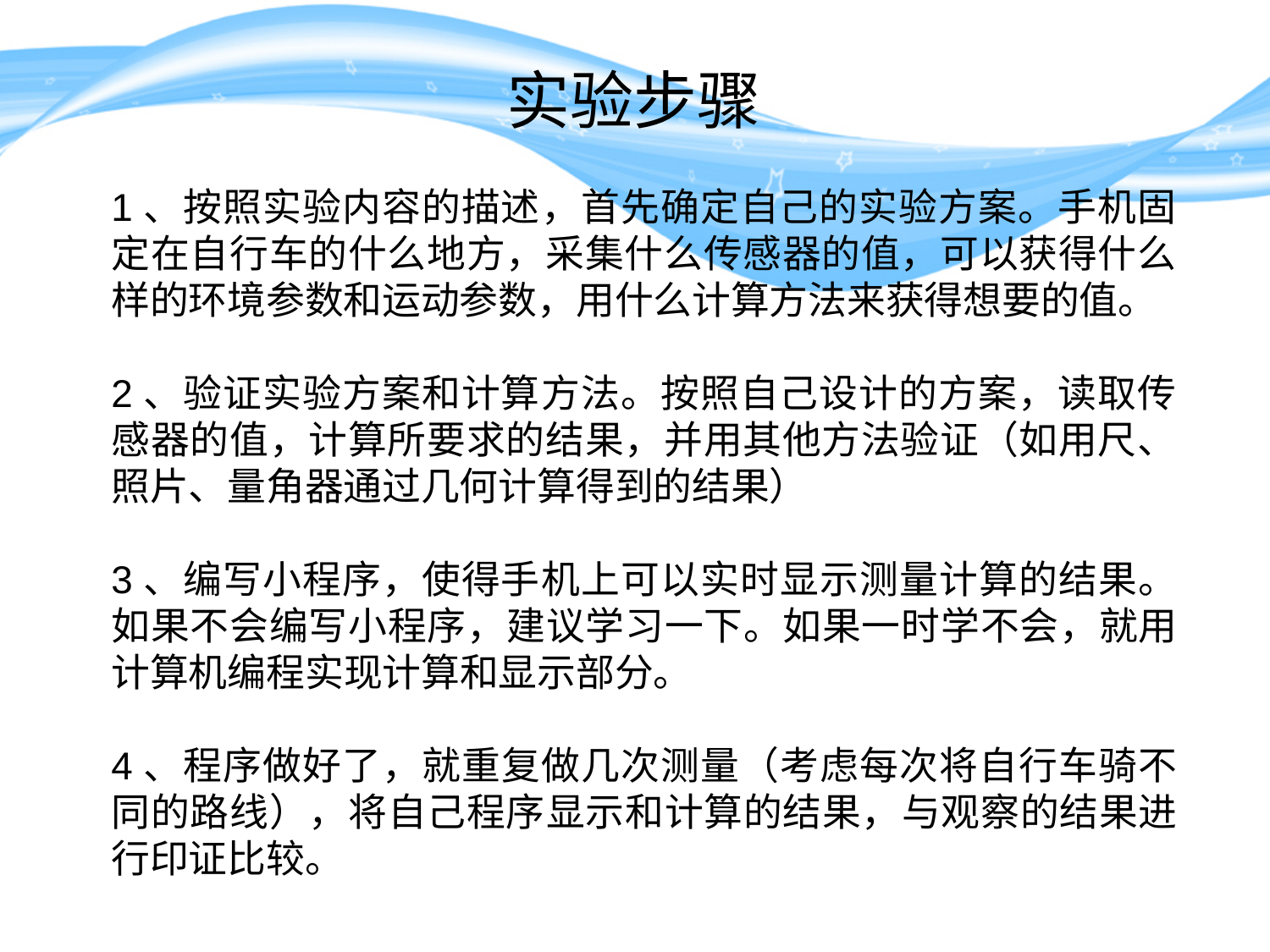

实验步骤
1、按照实验内容的描述，首先确定自己的实验方案。手机固定在自行车的什么地方，采集什么传感器的值，可以获得什么样的环境参数和运动参数，用什么计算方法来获得想要的值。

2、验证实验方案和计算方法。按照自己设计的方案，读取传感器的值，计算所要求的结果，并用其他方法验证（如用尺、照片、量角器通过几何计算得到的结果）

3、编写小程序，使得手机上可以实时显示测量计算的结果。如果不会编写小程序，建议学习一下。如果一时学不会，就用计算机编程实现计算和显示部分。

4、程序做好了，就重复做几次测量（考虑每次将自行车骑不同的路线），将自己程序显示和计算的结果，与观察的结果进行印证比较。